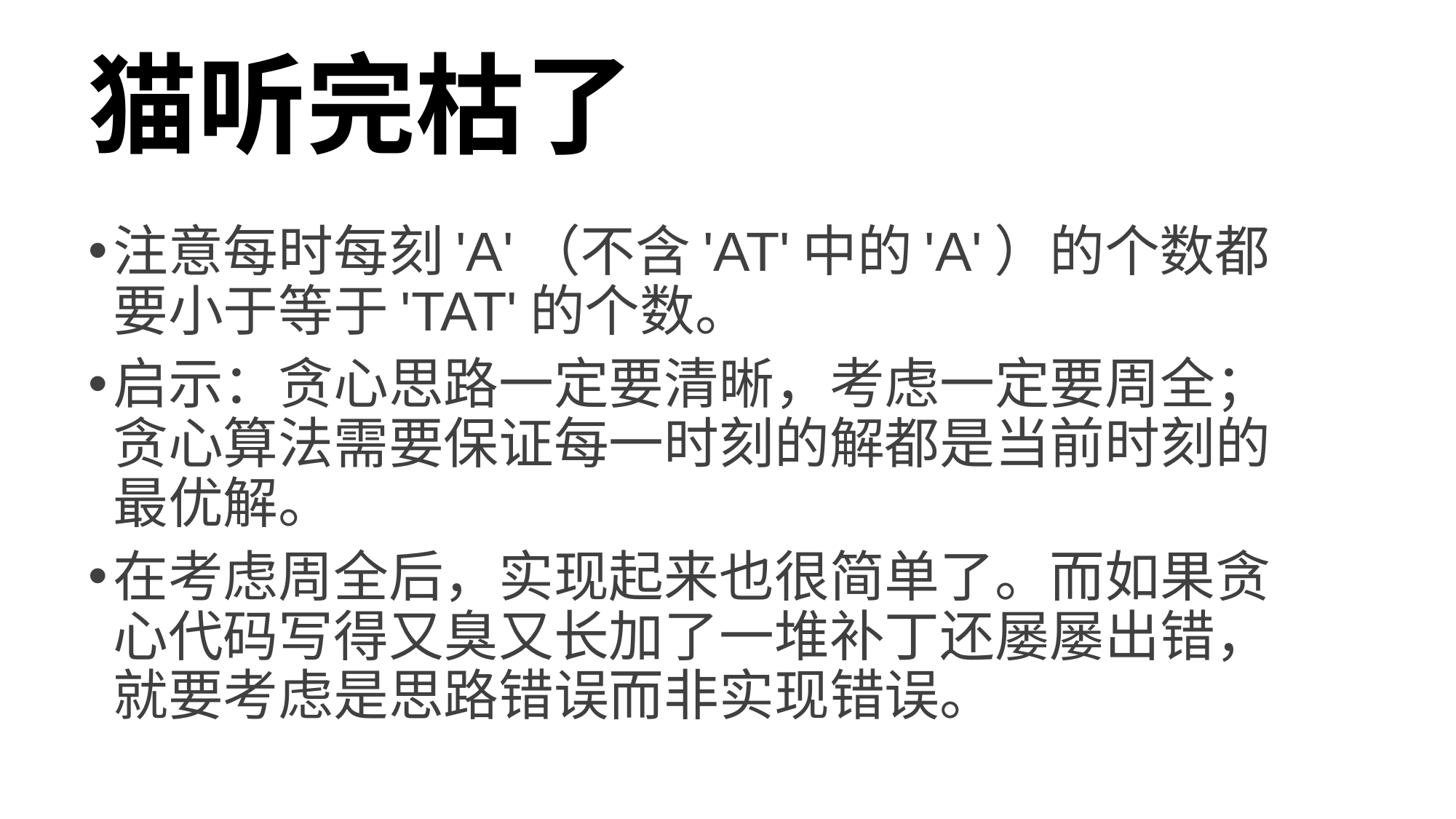

# 猫听完枯了
注意每时每刻'A'（不含'AT'中的'A'）的个数都要小于等于'TAT'的个数。
启示：贪心思路一定要清晰，考虑一定要周全；贪心算法需要保证每一时刻的解都是当前时刻的最优解。
在考虑周全后，实现起来也很简单了。而如果贪心代码写得又臭又长加了一堆补丁还屡屡出错，就要考虑是思路错误而非实现错误。